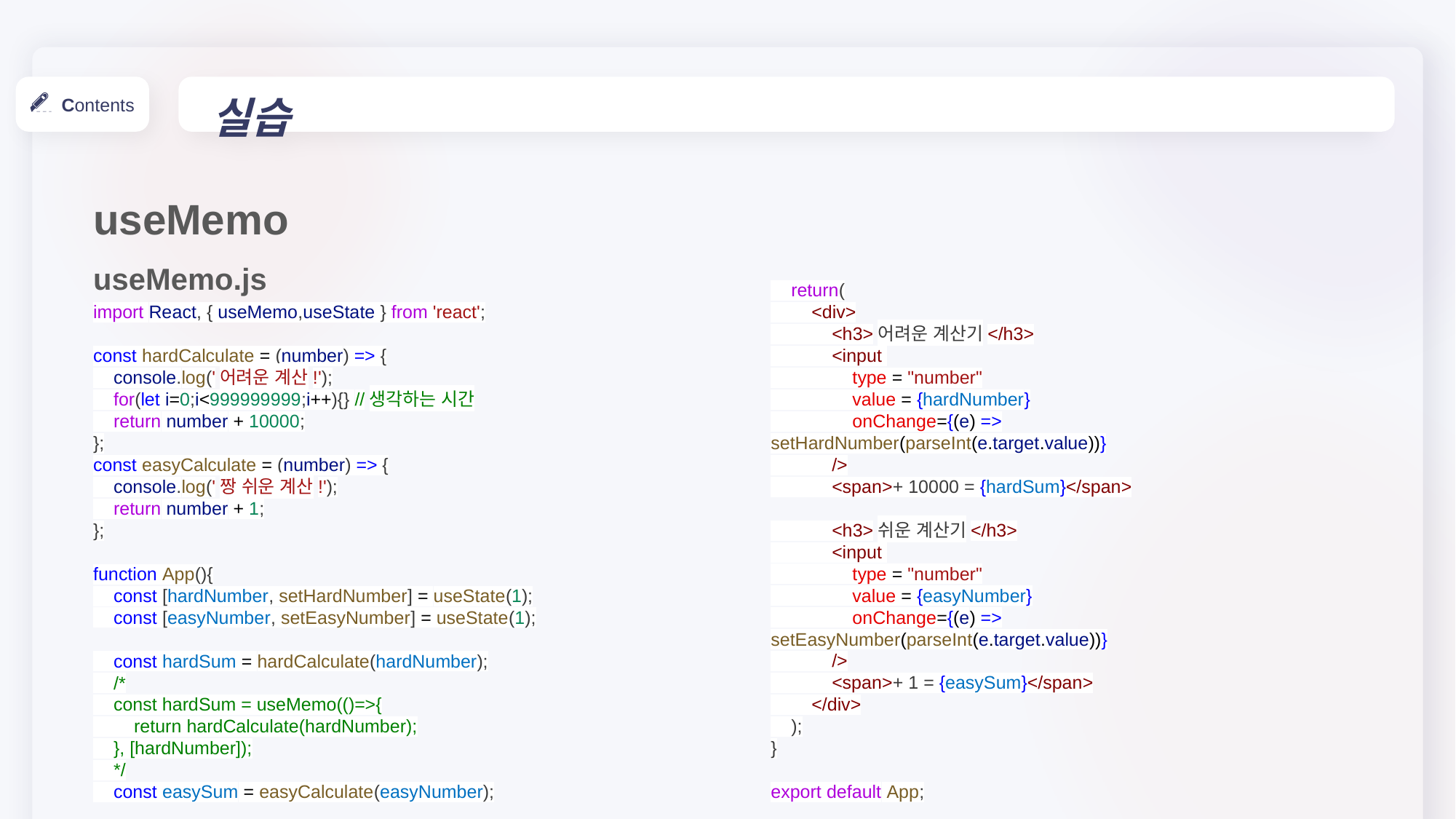

실습
Contents

useMemo
useMemo.js
    return(
        <div>
            <h3>어려운 계산기</h3>
            <input
                type = "number"
                value = {hardNumber}
                onChange={(e) => setHardNumber(parseInt(e.target.value))}
            />
            <span>+ 10000 = {hardSum}</span>
            <h3>쉬운 계산기</h3>
            <input
                type = "number"
                value = {easyNumber}
                onChange={(e) => setEasyNumber(parseInt(e.target.value))}
            />
            <span>+ 1 = {easySum}</span>
        </div>
    );
}
export default App;
import React, { useMemo,useState } from 'react';
const hardCalculate = (number) => {
    console.log('어려운 계산!');
    for(let i=0;i<999999999;i++){} //생각하는 시간
    return number + 10000;
};
const easyCalculate = (number) => {
    console.log('짱 쉬운 계산!');
    return number + 1;
};
function App(){
    const [hardNumber, setHardNumber] = useState(1);
    const [easyNumber, setEasyNumber] = useState(1);
    const hardSum = hardCalculate(hardNumber);
    /*
    const hardSum = useMemo(()=>{
        return hardCalculate(hardNumber);
    }, [hardNumber]);
    */
    const easySum = easyCalculate(easyNumber);